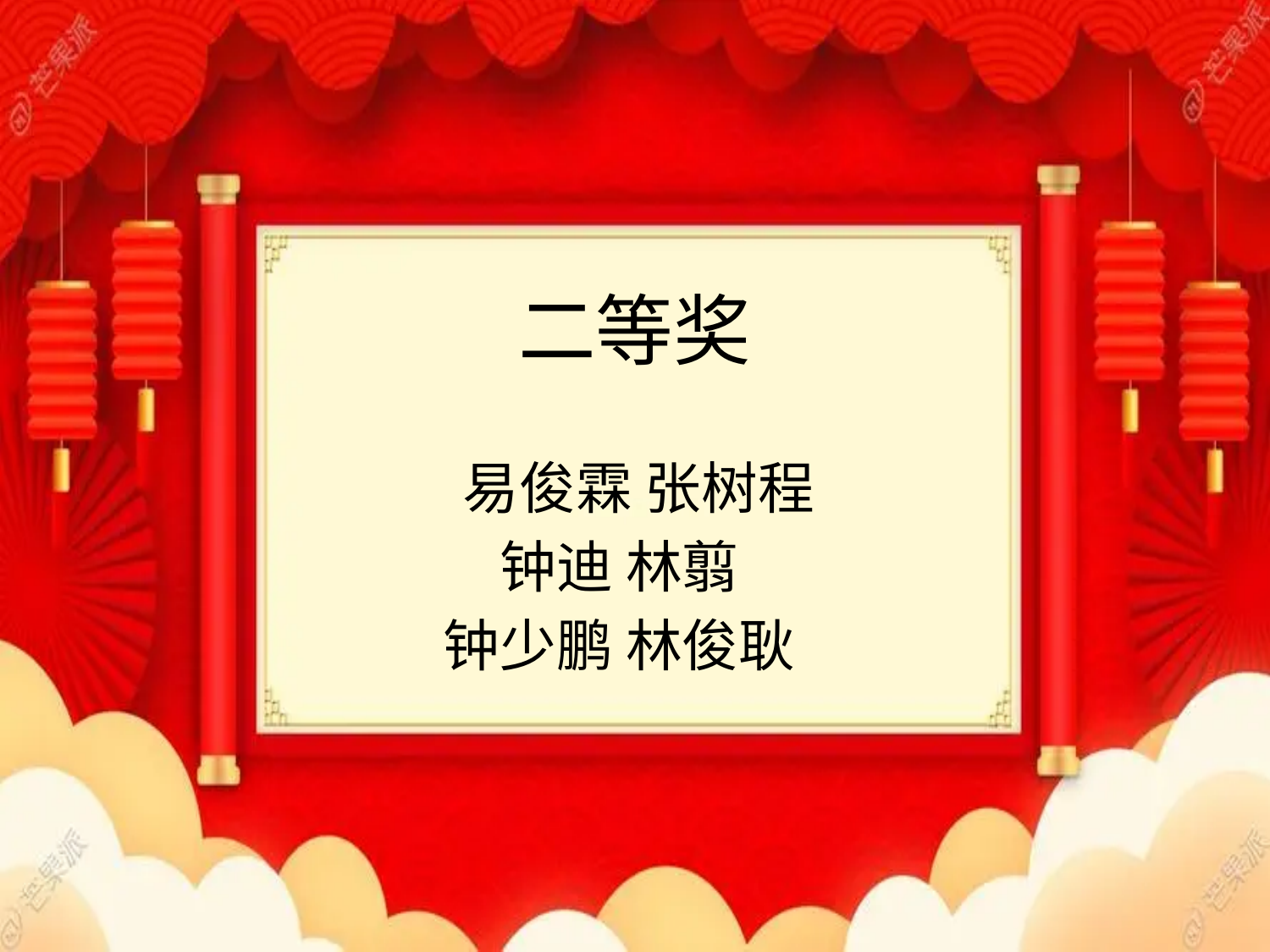

# 二等奖

  易俊霖 张树程
钟迪 林翦
钟少鹏 林俊耿